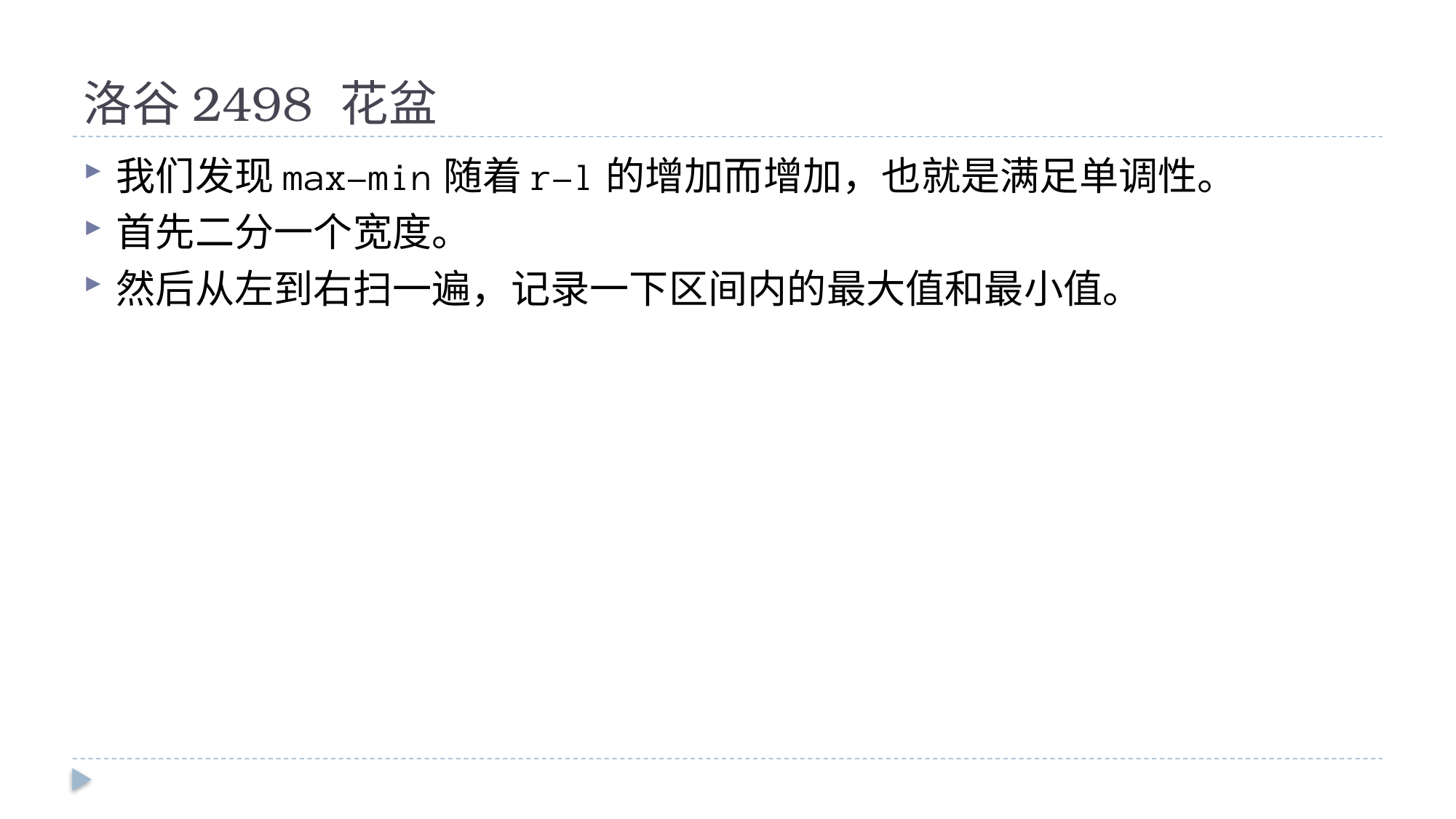

# 洛谷2498 花盆
我们发现max-min随着r-l的增加而增加，也就是满足单调性。
首先二分一个宽度。
然后从左到右扫一遍，记录一下区间内的最大值和最小值。